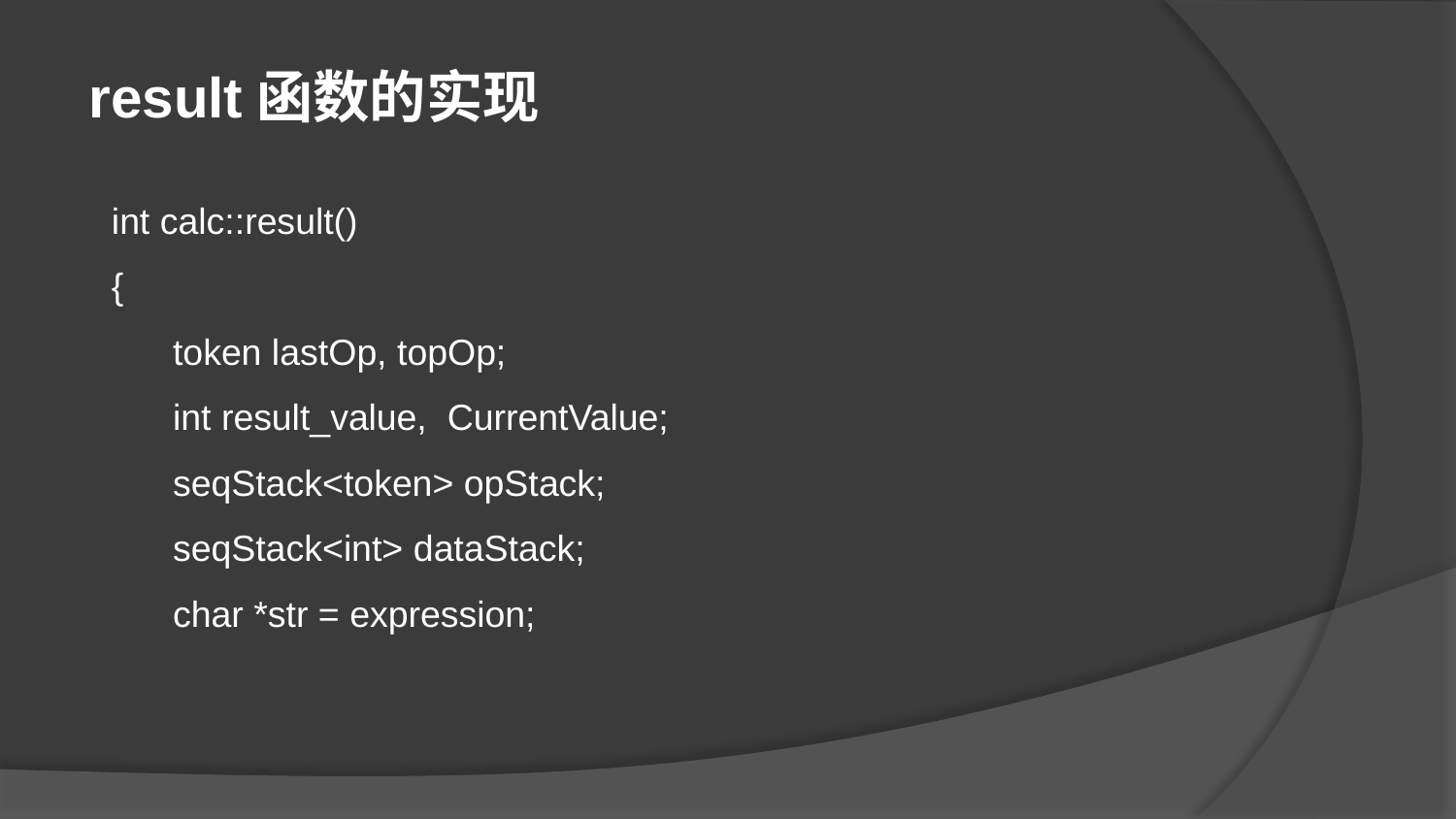

result函数的实现
int calc::result()
{
      token lastOp, topOp;
      int result_value,  CurrentValue;
      seqStack<token> opStack;
      seqStack<int> dataStack;
      char *str = expression;